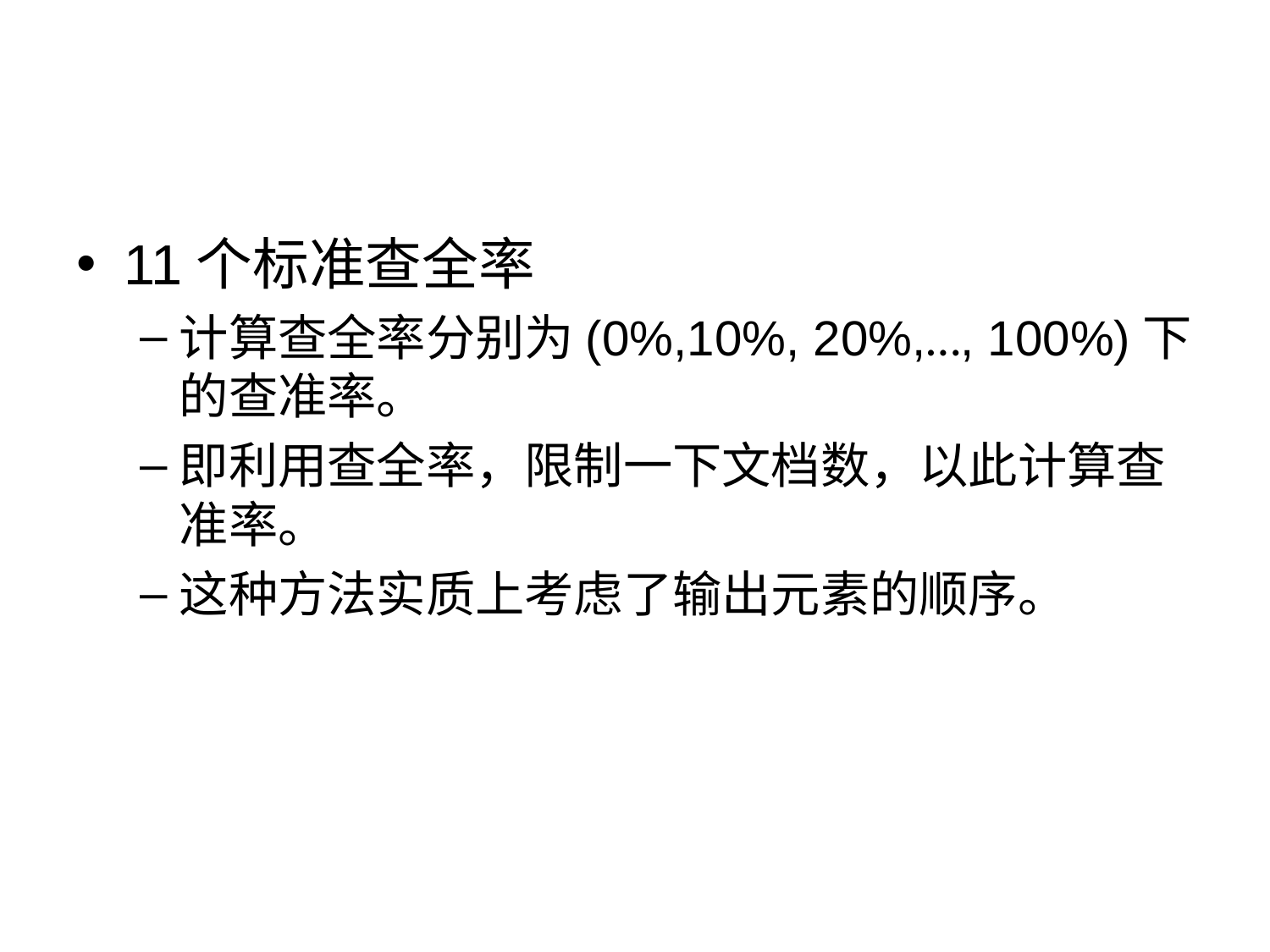

#
11个标准查全率
计算查全率分别为(0%,10%, 20%,…, 100%)下的查准率。
即利用查全率，限制一下文档数，以此计算查准率。
这种方法实质上考虑了输出元素的顺序。